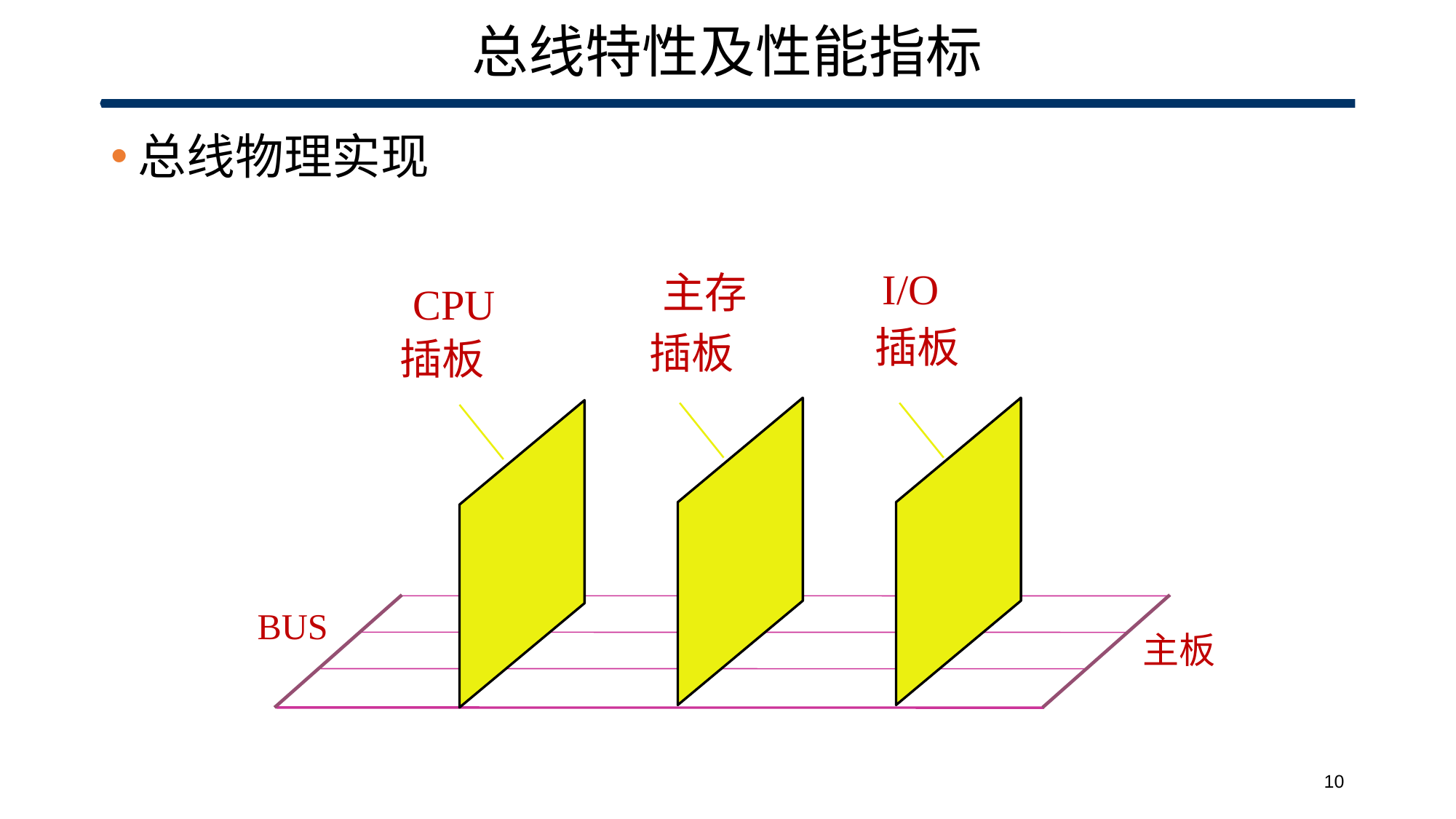

# 总线特性及性能指标
总线物理实现

I/O
 插板

主存
  插板

CPU

  插板

BUS

主板
10